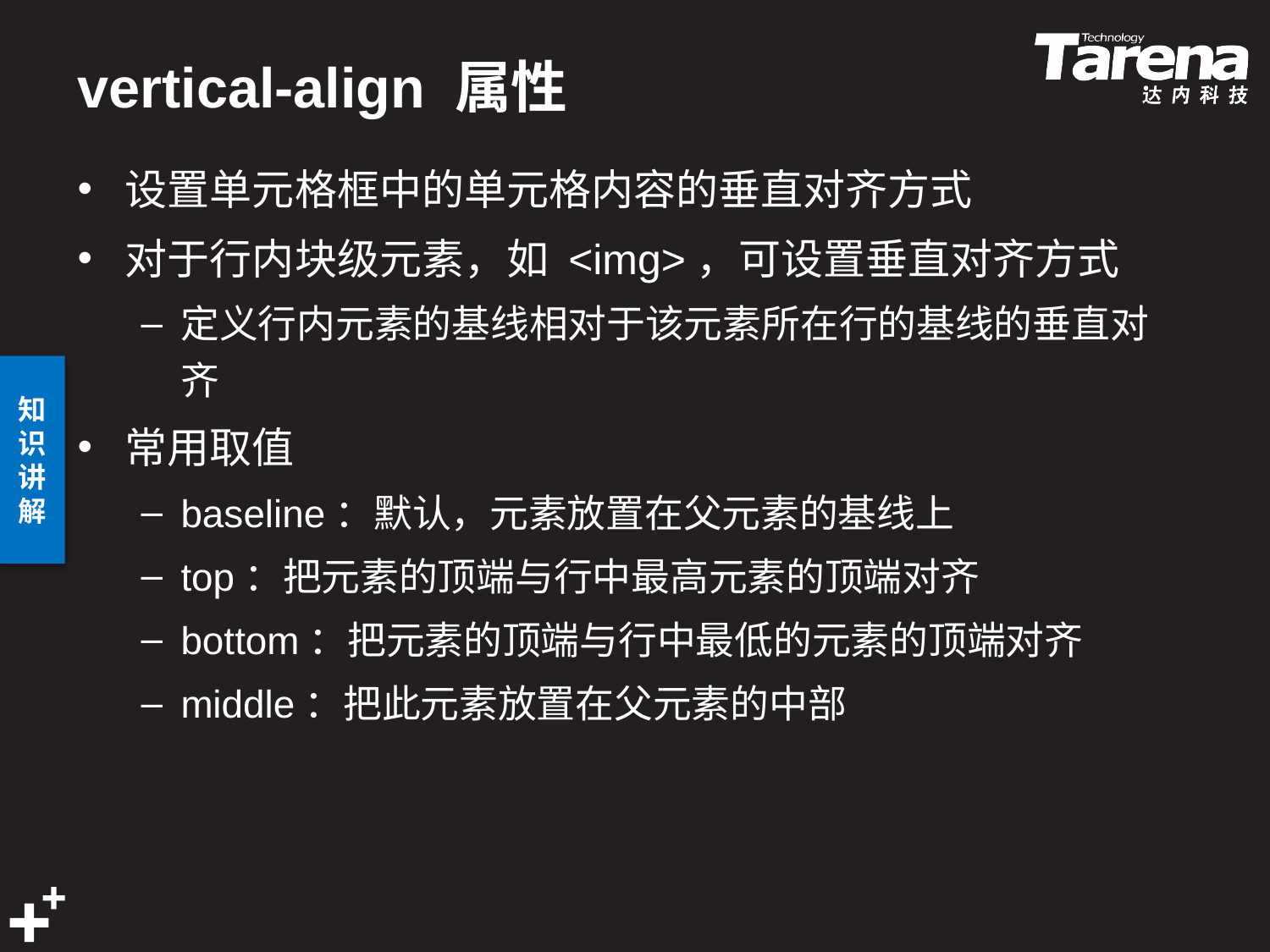

# vertical-align 属性
设置单元格框中的单元格内容的垂直对齐方式
对于行内块级元素，如 <img>，可设置垂直对齐方式
定义行内元素的基线相对于该元素所在行的基线的垂直对齐
常用取值
baseline：默认，元素放置在父元素的基线上
top：把元素的顶端与行中最高元素的顶端对齐
bottom：把元素的顶端与行中最低的元素的顶端对齐
middle：把此元素放置在父元素的中部